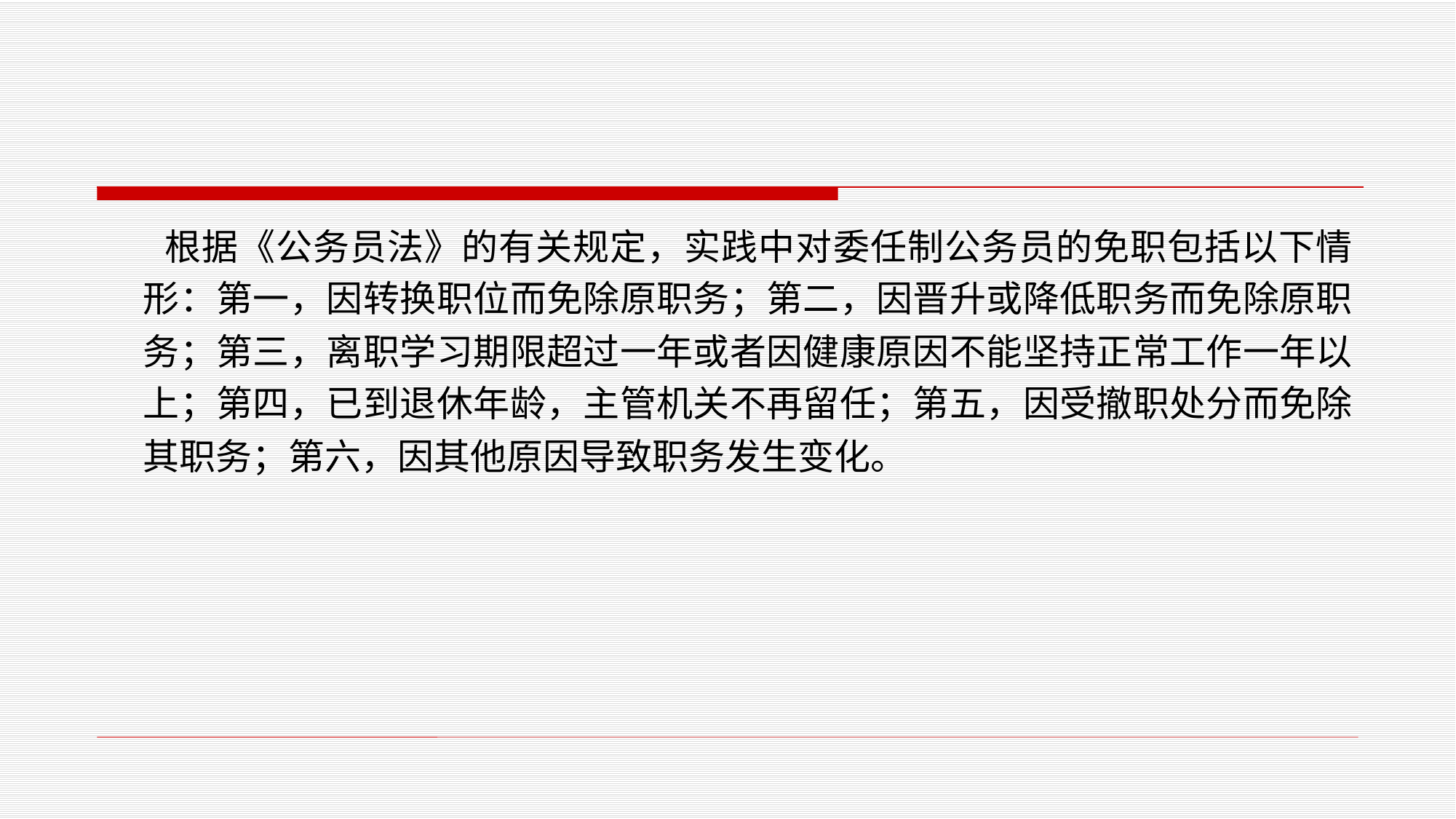

#
      根据《公务员法》的有关规定，实践中对委任制公务员的免职包括以下情形：第一，因转换职位而免除原职务；第二，因晋升或降低职务而免除原职务；第三，离职学习期限超过一年或者因健康原因不能坚持正常工作一年以上；第四，已到退休年龄，主管机关不再留任；第五，因受撤职处分而免除其职务；第六，因其他原因导致职务发生变化。